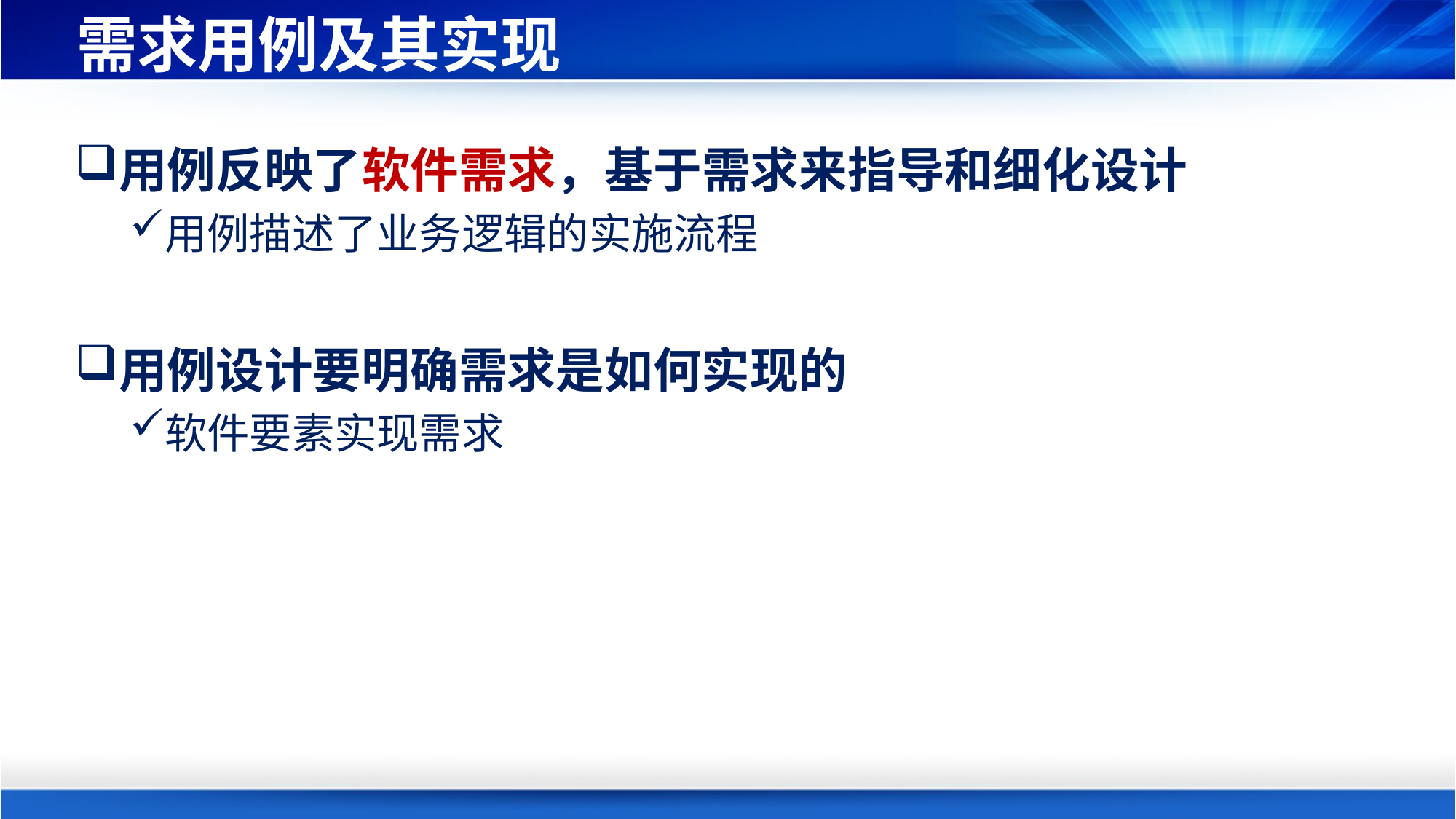

# 需求用例及其实现
用例反映了软件需求，基于需求来指导和细化设计
用例描述了业务逻辑的实施流程

用例设计要明确需求是如何实现的
软件要素实现需求